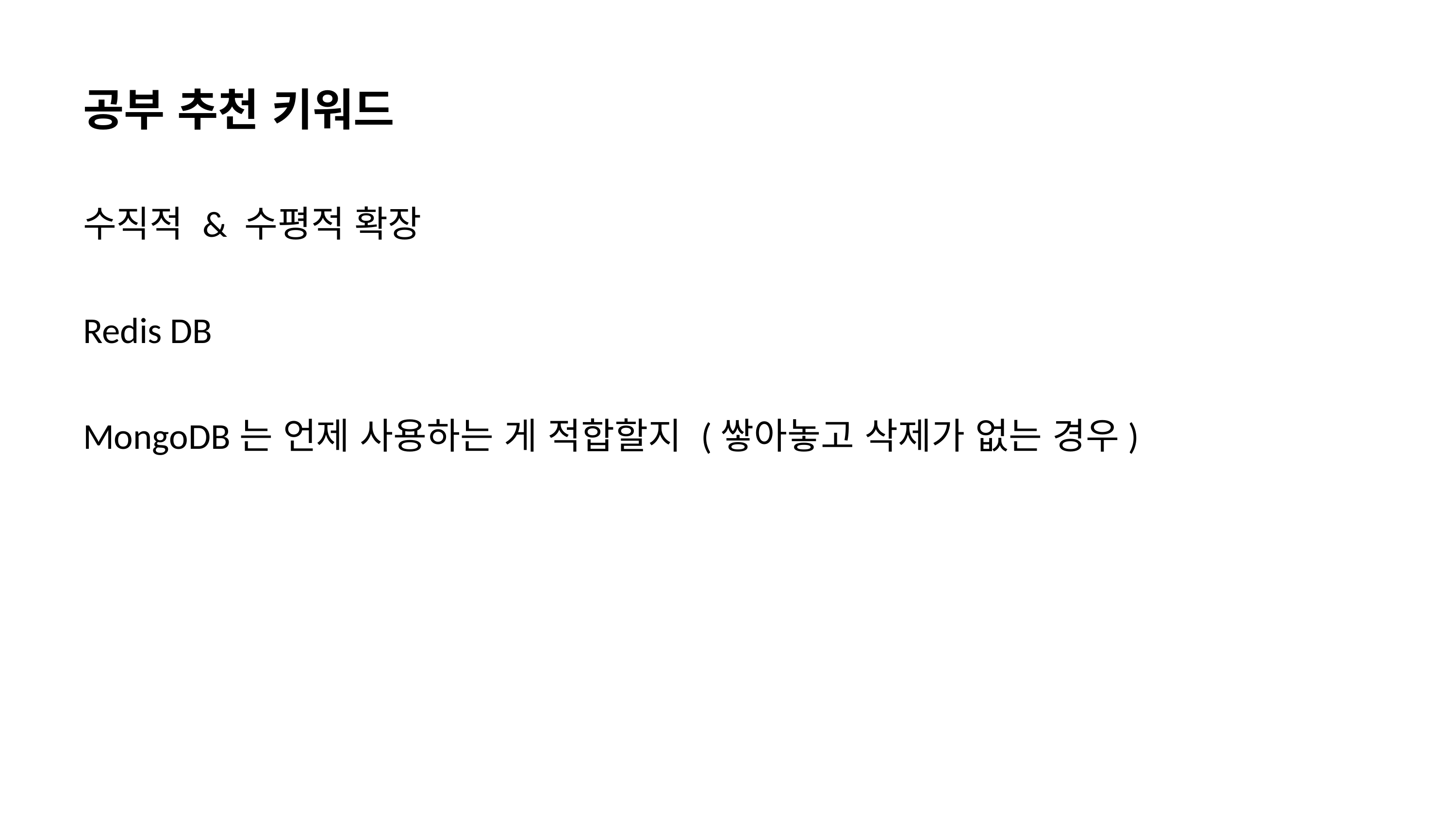

공부 추천 키워드
수직적 & 수평적 확장
Redis DB
MongoDB는 언제 사용하는 게 적합할지 (쌓아놓고 삭제가 없는 경우)